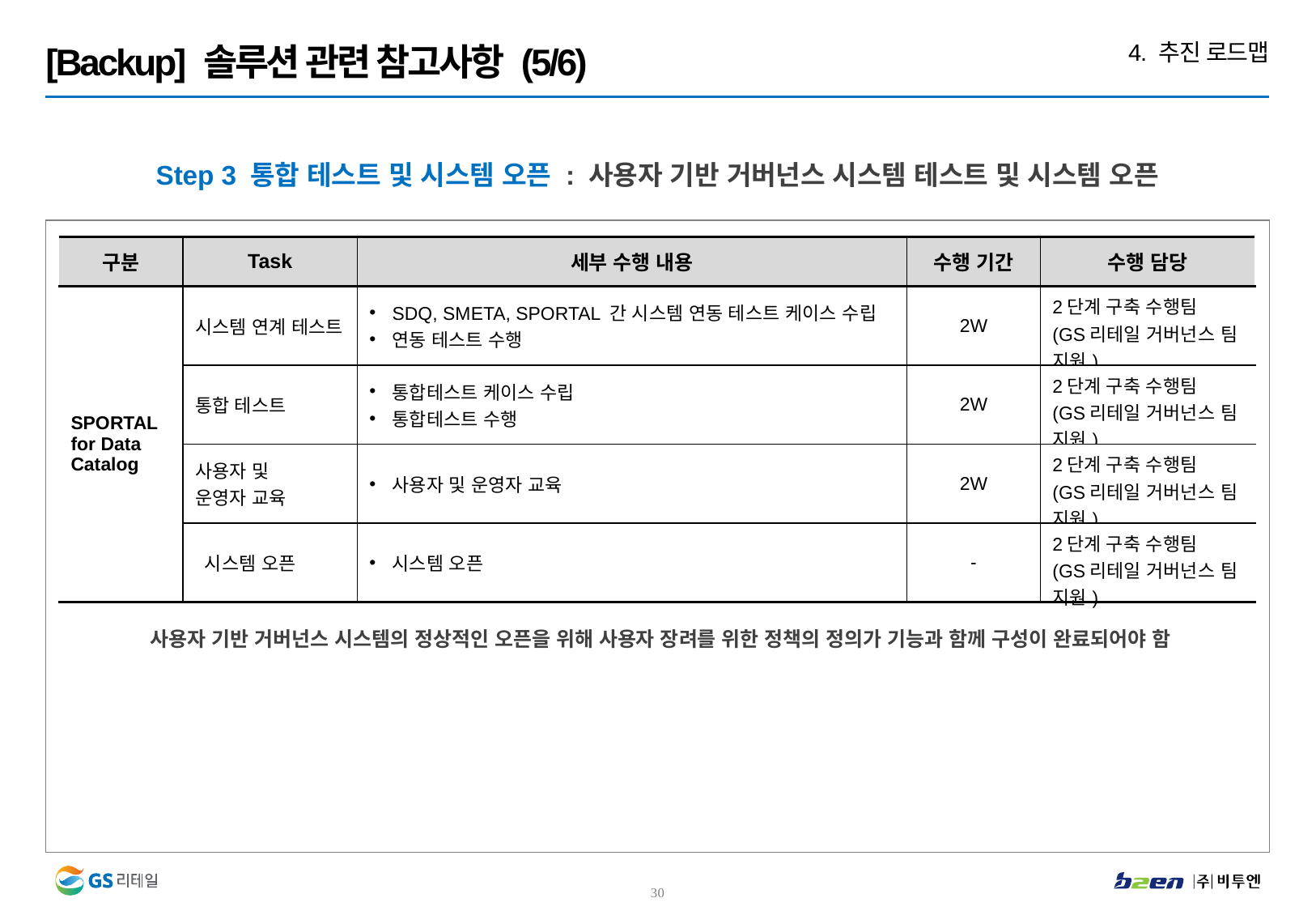

4. 추진 로드맵
[Backup] 솔루션 관련 참고사항 (5/6)
Step 3 통합 테스트 및 시스템 오픈 : 사용자 기반 거버넌스 시스템 테스트 및 시스템 오픈

| 구분 | Task | 세부 수행 내용 | 수행 기간 | 수행 담당 |
| --- | --- | --- | --- | --- |
| SPORTAL for Data Catalog | 시스템 연계 테스트 | SDQ, SMETA, SPORTAL 간 시스템 연동 테스트 케이스 수립 연동 테스트 수행 | 2W | 2단계 구축 수행팀 (GS리테일 거버넌스 팀 지원) |
|  | 통합 테스트 | 통합테스트 케이스 수립 통합테스트 수행 | 2W | 2단계 구축 수행팀 (GS리테일 거버넌스 팀 지원) |
|  | 사용자 및 운영자 교육 | 사용자 및 운영자 교육 | 2W | 2단계 구축 수행팀 (GS리테일 거버넌스 팀 지원) |
|  | 시스템 오픈 | 시스템 오픈 | - | 2단계 구축 수행팀 (GS리테일 거버넌스 팀 지원) |
사용자 기반 거버넌스 시스템의 정상적인 오픈을 위해 사용자 장려를 위한 정책의 정의가 기능과 함께 구성이 완료되어야 함
30